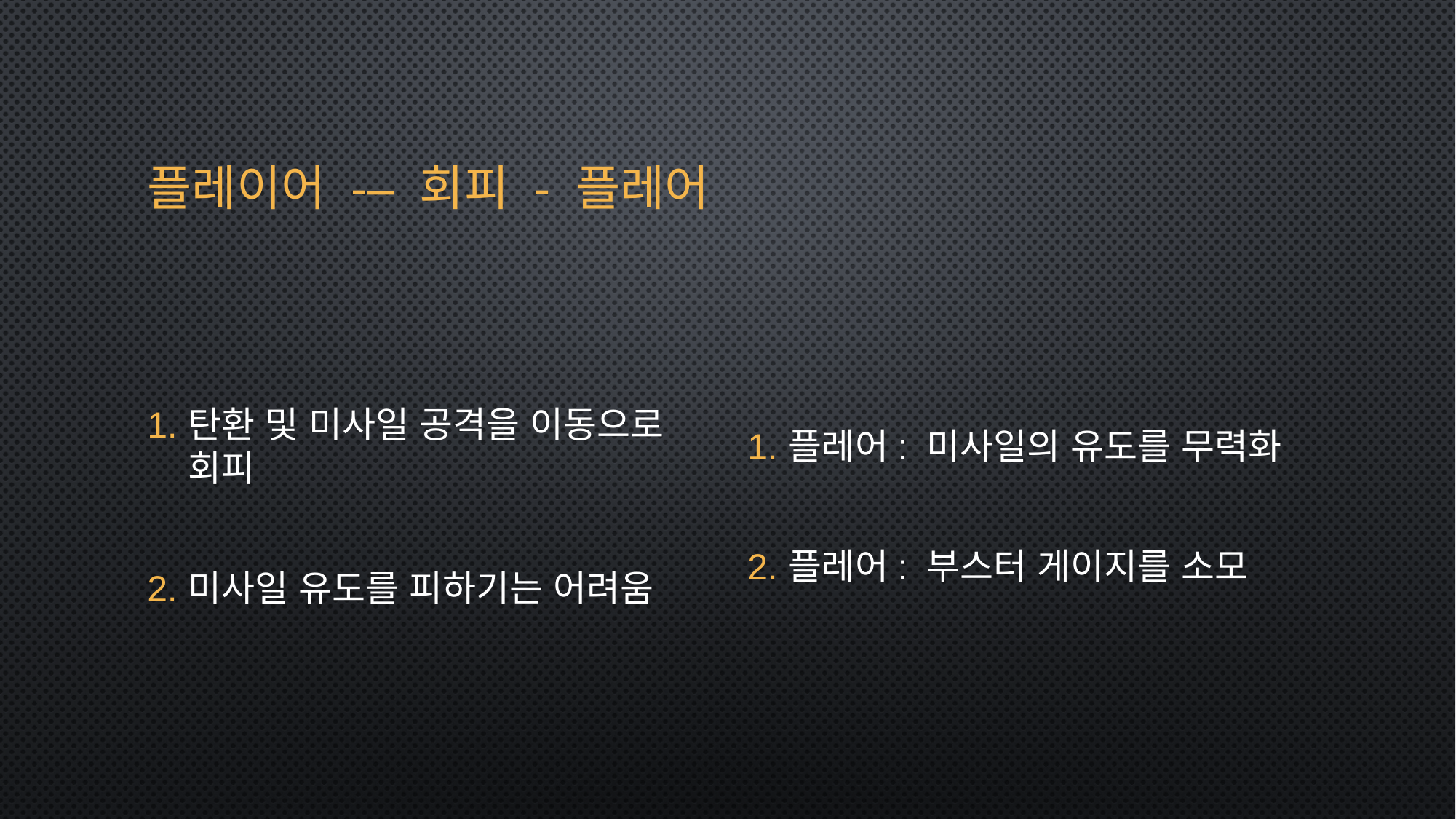

# 플레이어 -– 회피 - 플레어
탄환 및 미사일 공격을 이동으로 회피

미사일 유도를 피하기는 어려움
플레어: 미사일의 유도를 무력화

플레어: 부스터 게이지를 소모